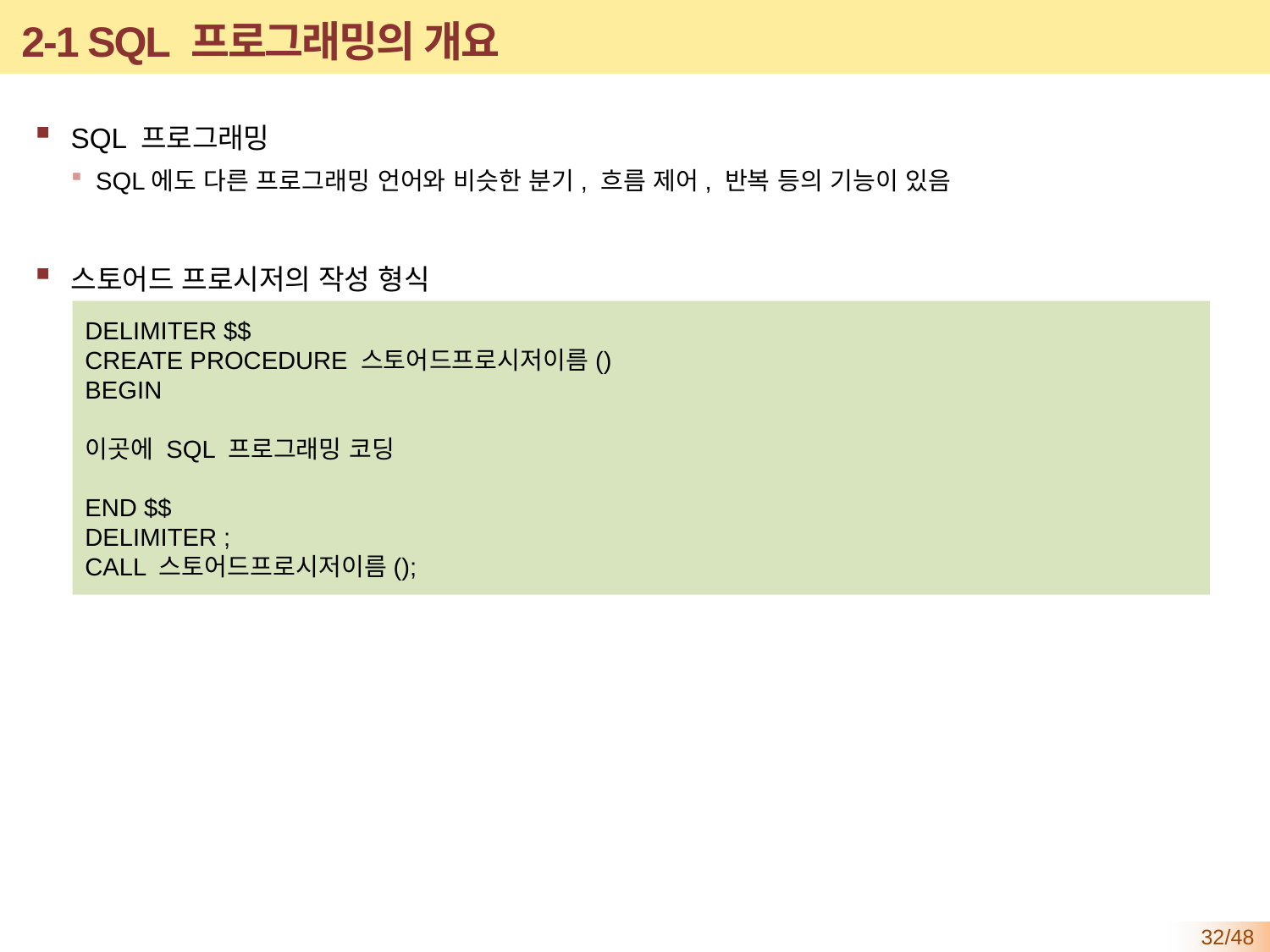

# 2-1 SQL 프로그래밍의 개요
SQL 프로그래밍
SQL에도 다른 프로그래밍 언어와 비슷한 분기, 흐름 제어, 반복 등의 기능이 있음

스토어드 프로시저의 작성 형식

DELIMITER $$
CREATE PROCEDURE 스토어드프로시저이름()
BEGIN

이곳에 SQL 프로그래밍 코딩

END $$
DELIMITER ;
CALL 스토어드프로시저이름();